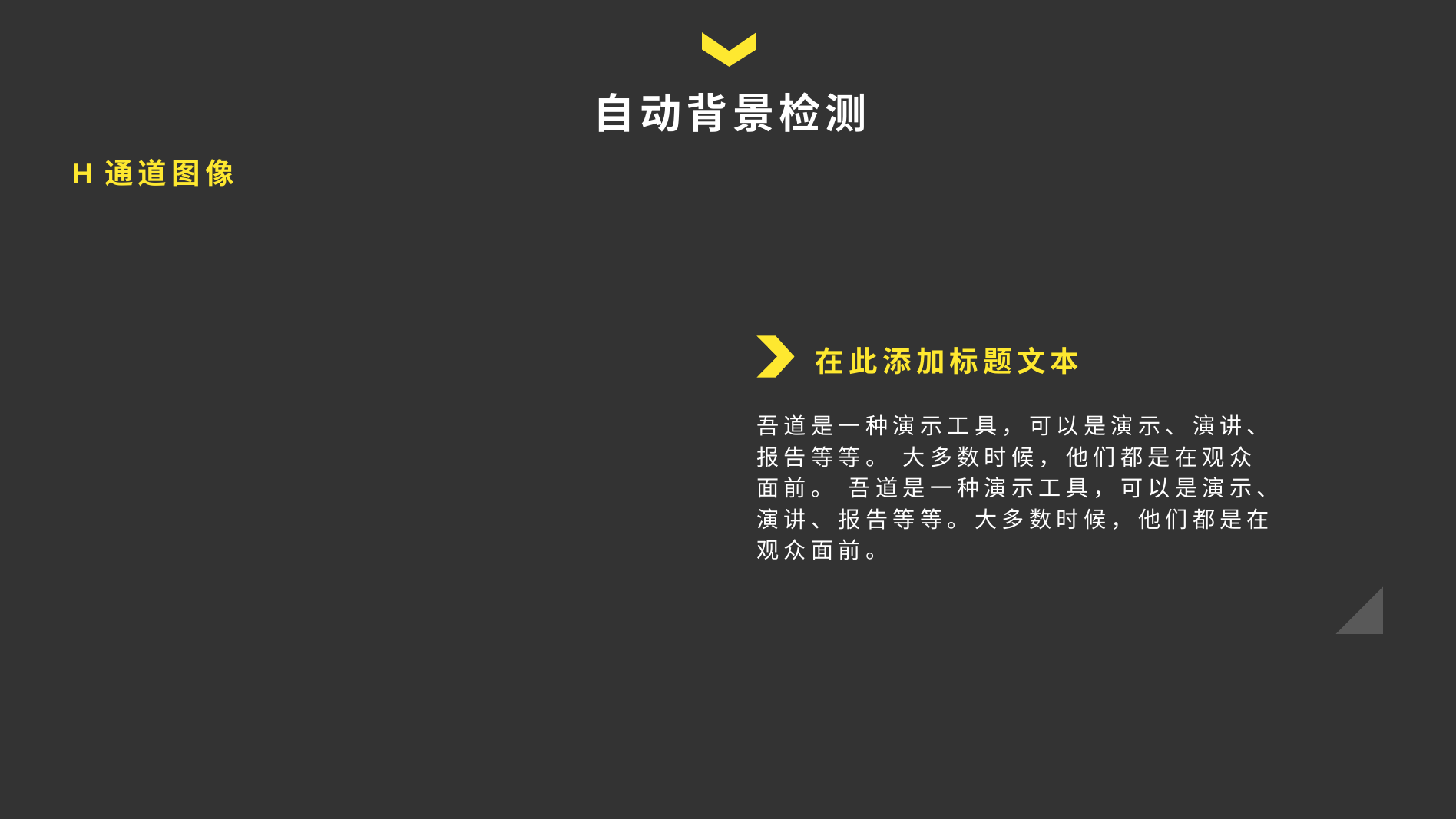

自动背景检测
H通道图像

在此添加标题文本

吾道是一种演示工具，可以是演示、演讲、报告等等。 大多数时候，他们都是在观众面前。 吾道是一种演示工具，可以是演示、演讲、报告等等。大多数时候，他们都是在观众面前。